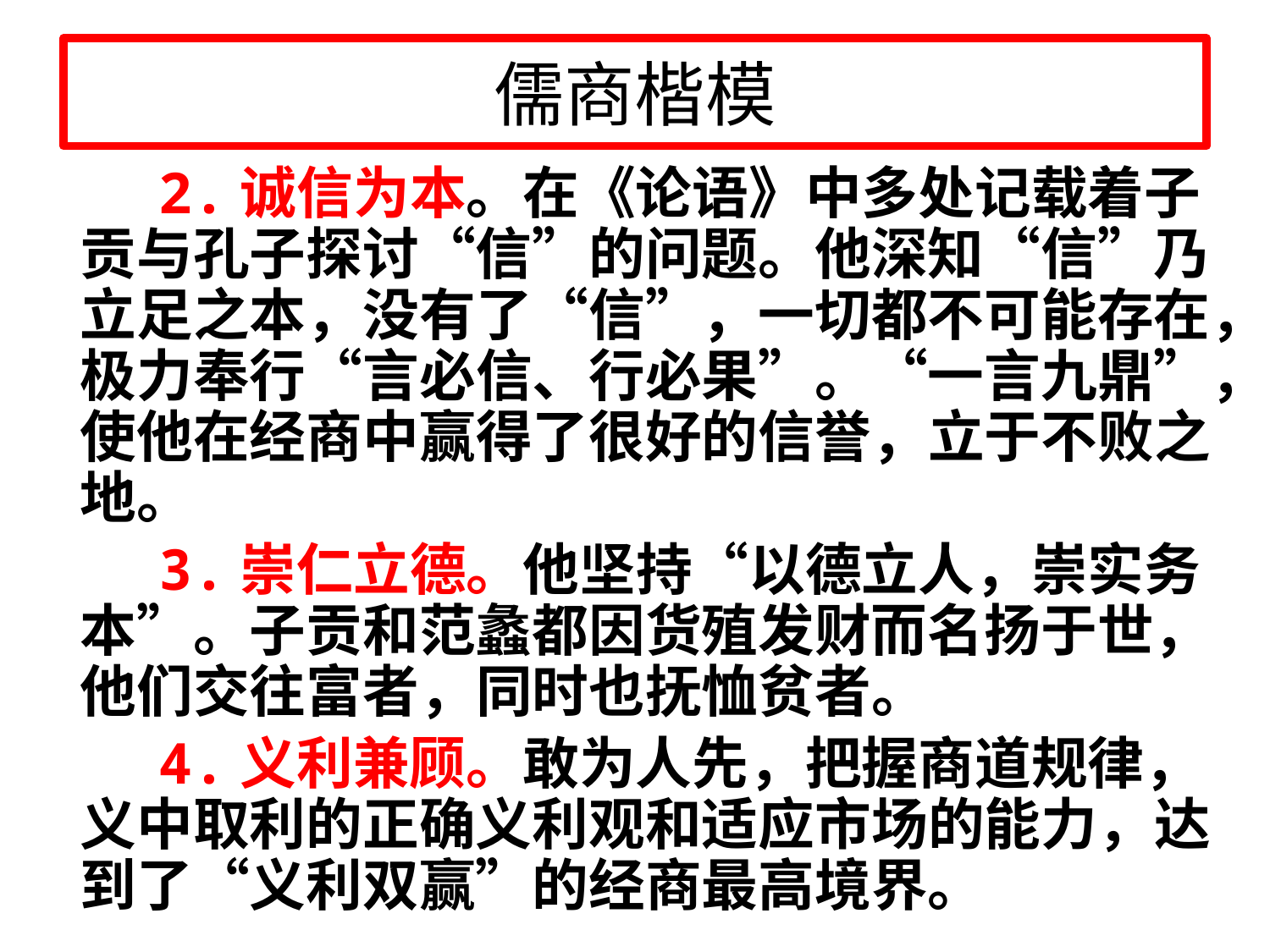

# 儒商楷模
　　2.诚信为本。在《论语》中多处记载着子贡与孔子探讨“信”的问题。他深知“信”乃立足之本，没有了“信”，一切都不可能存在，极力奉行“言必信、行必果”。“一言九鼎”，使他在经商中赢得了很好的信誉，立于不败之地。
　　3.崇仁立德。他坚持“以德立人，崇实务本”。子贡和范蠡都因货殖发财而名扬于世，他们交往富者，同时也抚恤贫者。
　　4.义利兼顾。敢为人先，把握商道规律，义中取利的正确义利观和适应市场的能力，达到了“义利双赢”的经商最高境界。